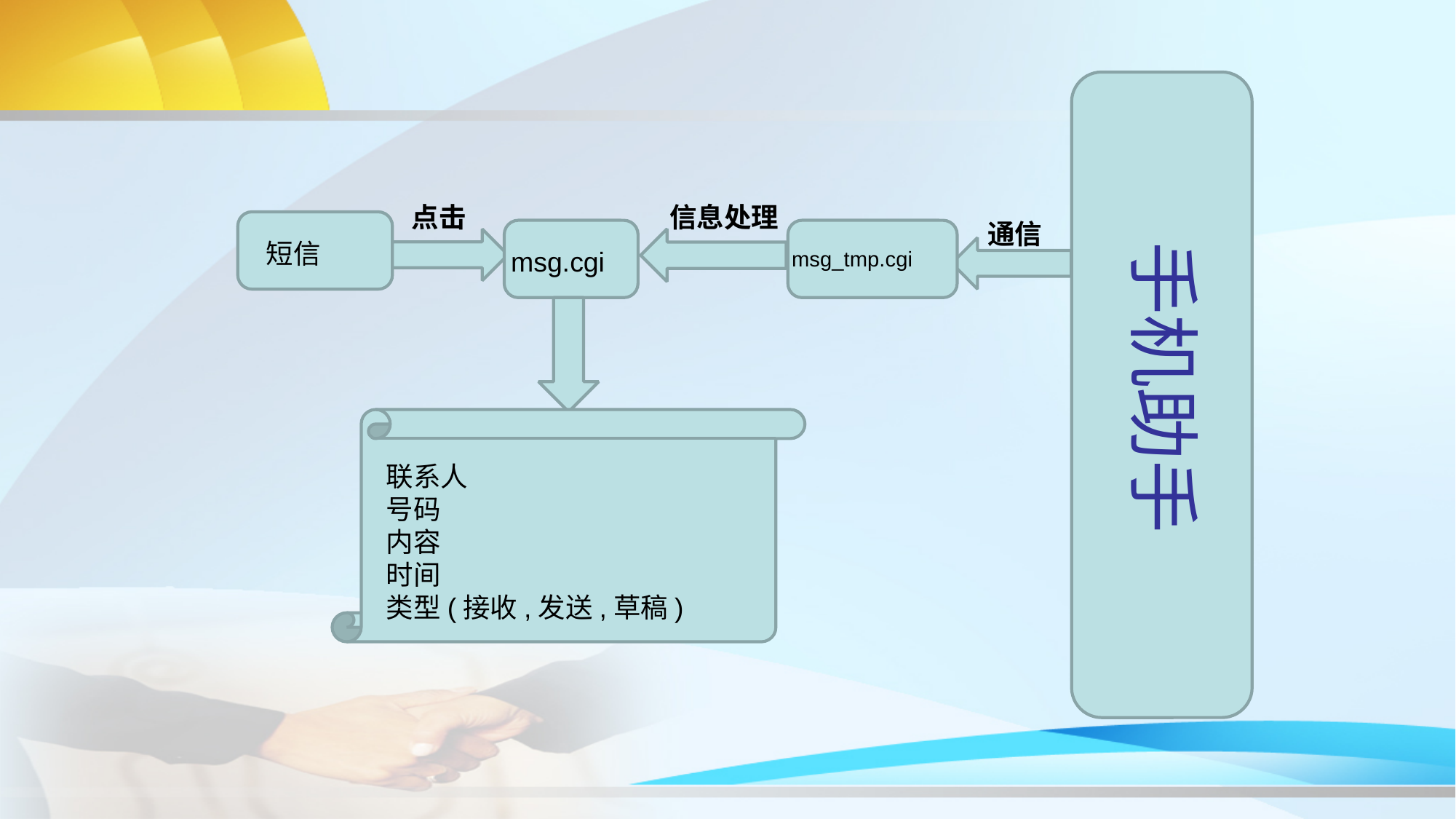

手机助手
点击
信息处理

通信

短信

msg.cgi
msg_tmp.cgi

联系人
号码
内容
时间
类型(接收,发送,草稿)